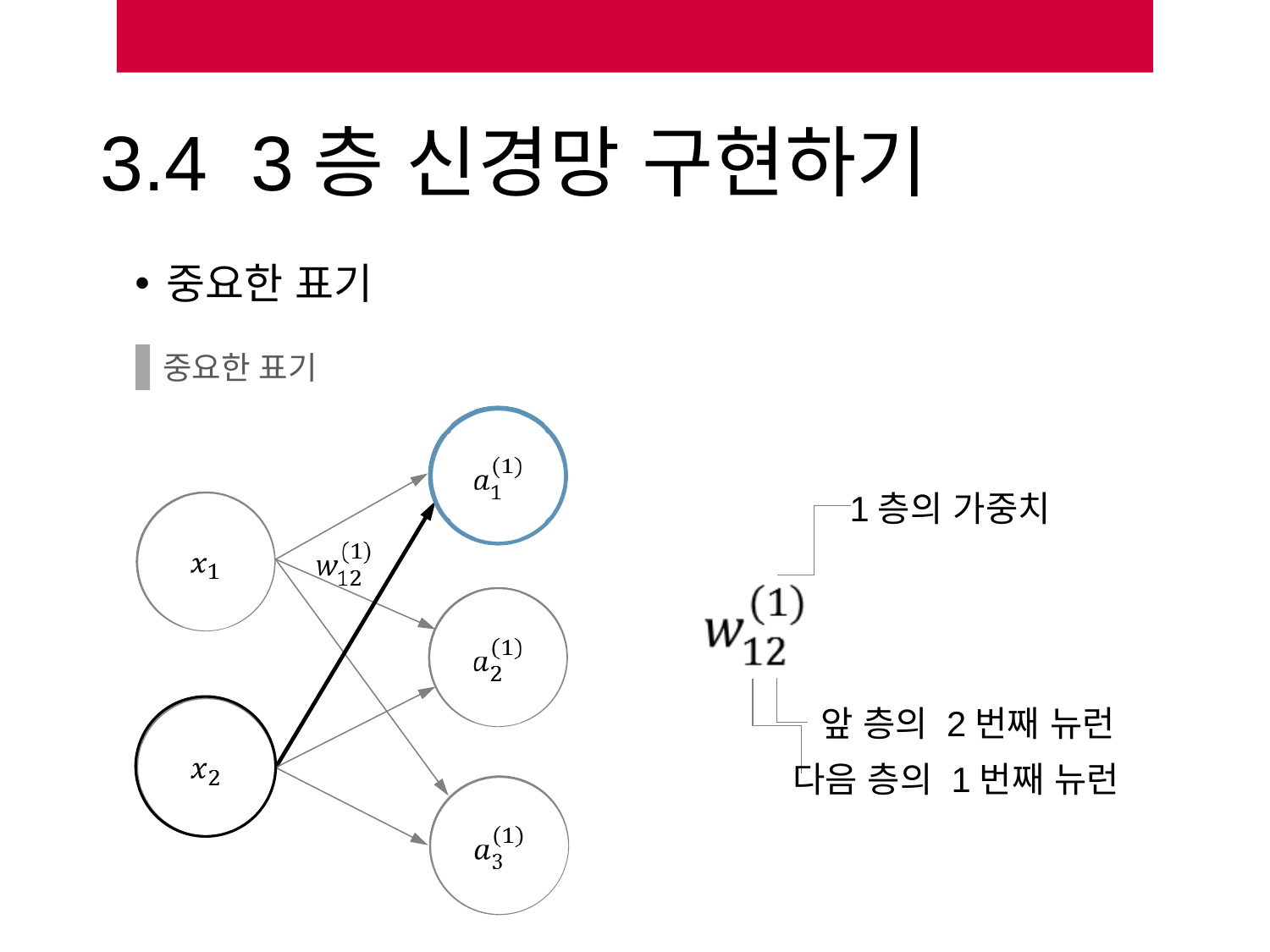

# 3.4  3층 신경망 구현하기
중요한 표기
중요한 표기

1층의 가중치

앞 층의 2번째 뉴런
다음 층의 1번째 뉴런